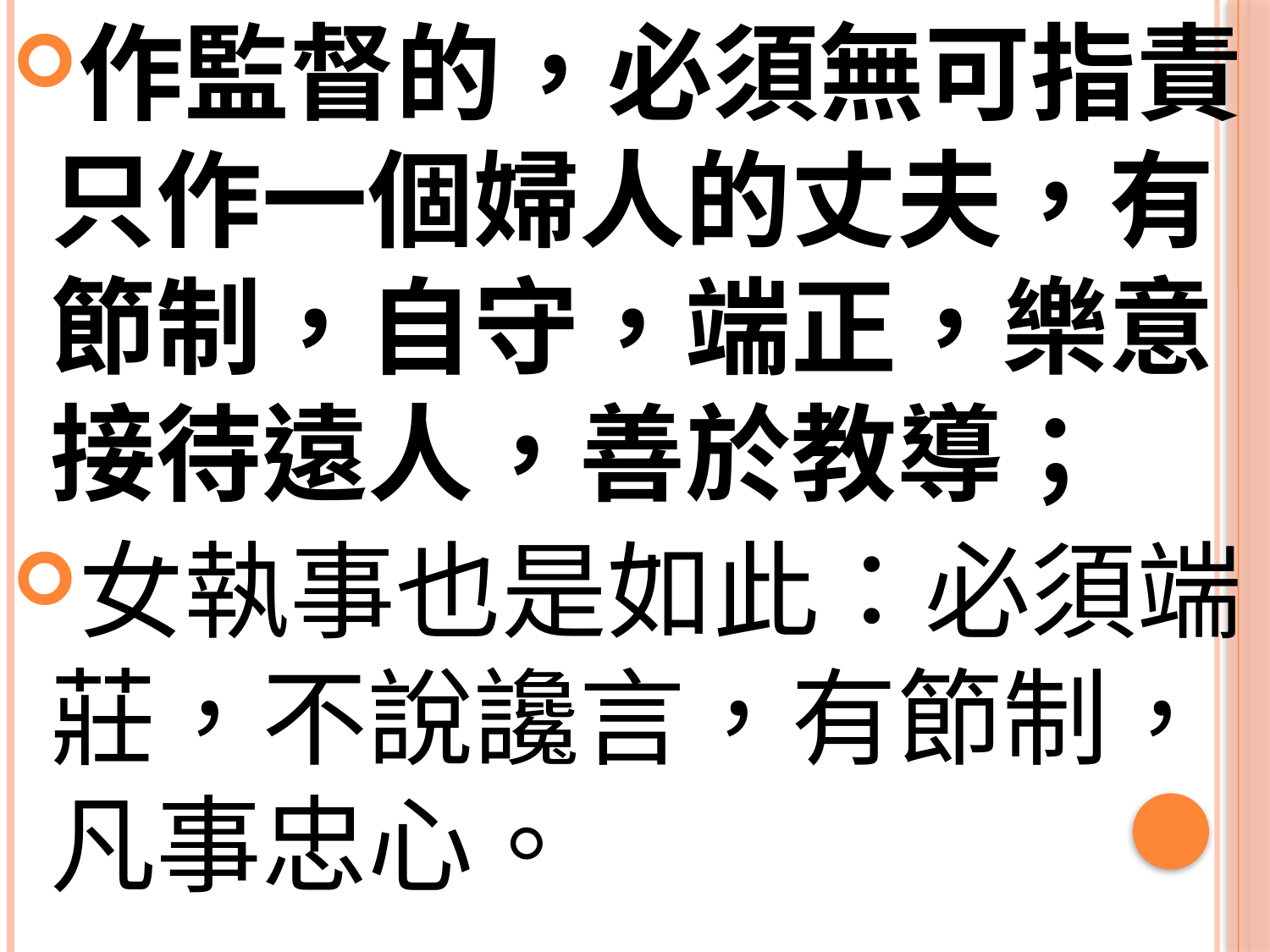

作監督的，必須無可指責，只作一個婦人的丈夫，有節制，自守，端正，樂意接待遠人，善於教導；
女執事也是如此：必須端莊，不說讒言，有節制，凡事忠心。